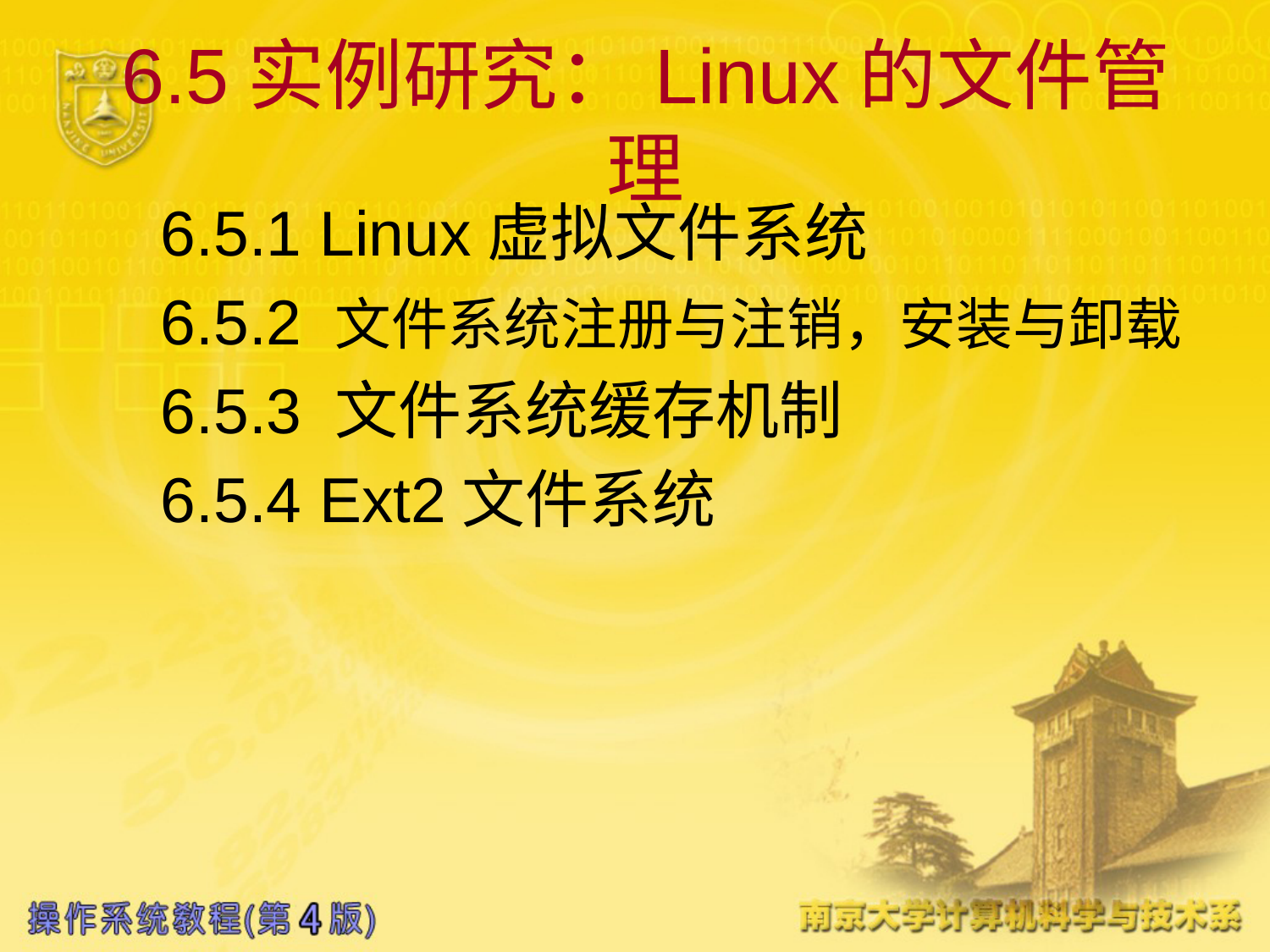

# 6.5实例研究：Linux的文件管理
6.5.1 Linux虚拟文件系统
6.5.2 文件系统注册与注销，安装与卸载
6.5.3 文件系统缓存机制
6.5.4 Ext2文件系统